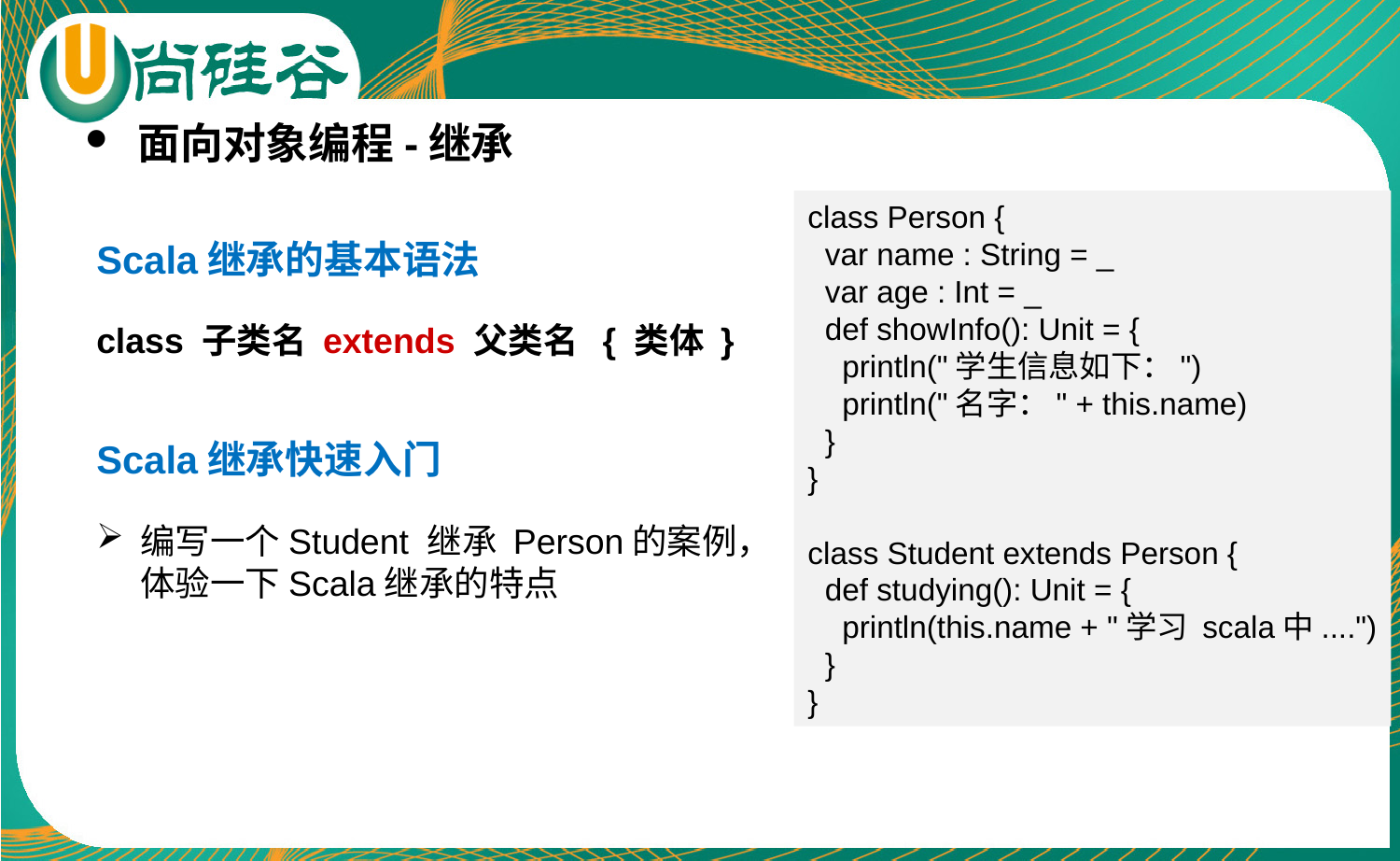

面向对象编程-继承

Scala继承的基本语法

class 子类名 extends 父类名  { 类体 }

Scala继承快速入门

编写一个Student 继承 Person的案例，体验一下Scala继承的特点

class Person {
  var name : String = _
  var age : Int = _
  def showInfo(): Unit = {
    println("学生信息如下：")
    println("名字：" + this.name)
  }
}

class Student extends Person {
  def studying(): Unit = {
    println(this.name + "学习 scala中....")
  }
}